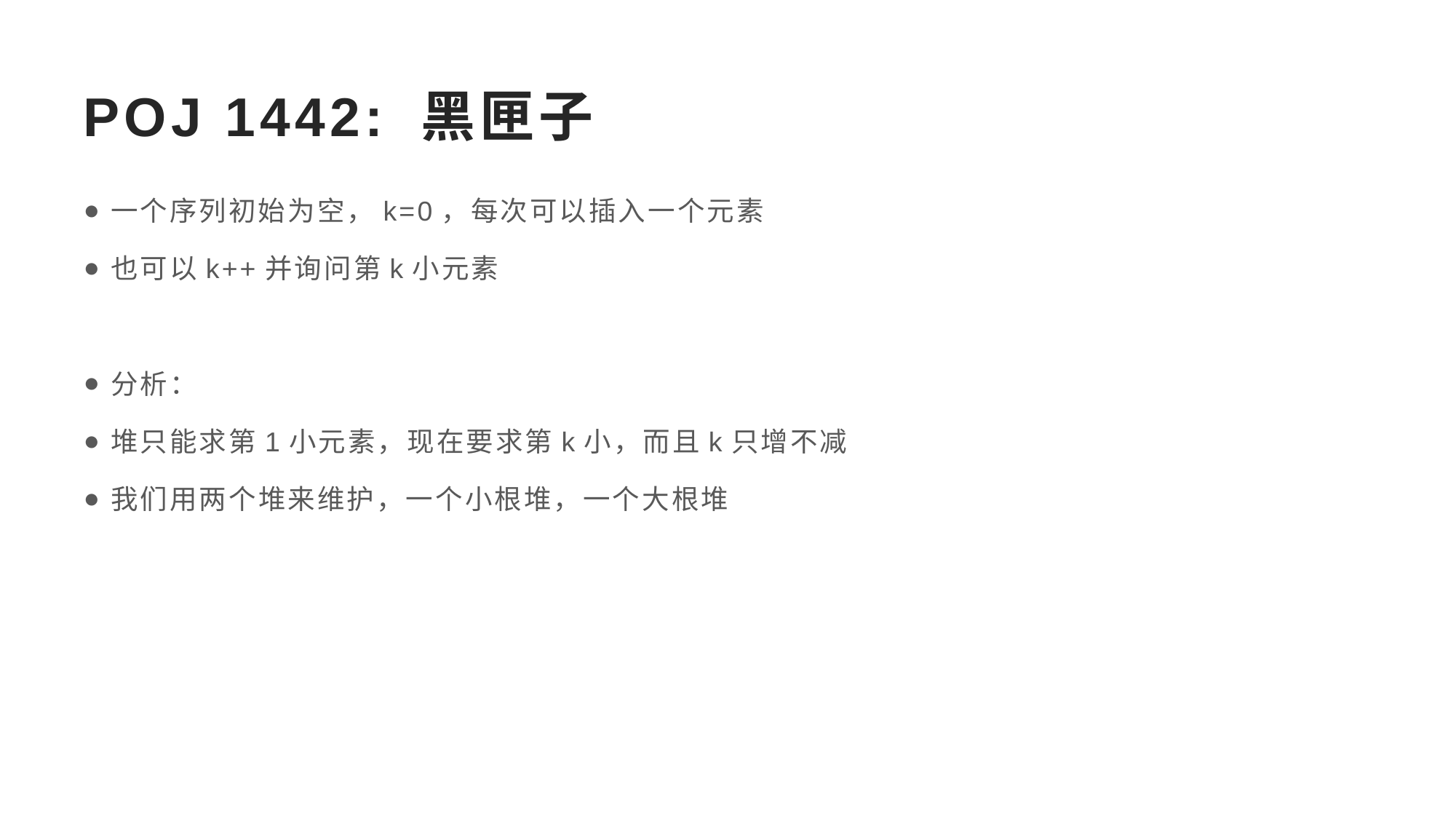

# POJ 1442: 黑匣子
一个序列初始为空，k=0，每次可以插入一个元素
也可以k++并询问第k小元素

分析：
堆只能求第1小元素，现在要求第k小，而且k只增不减
我们用两个堆来维护，一个小根堆，一个大根堆